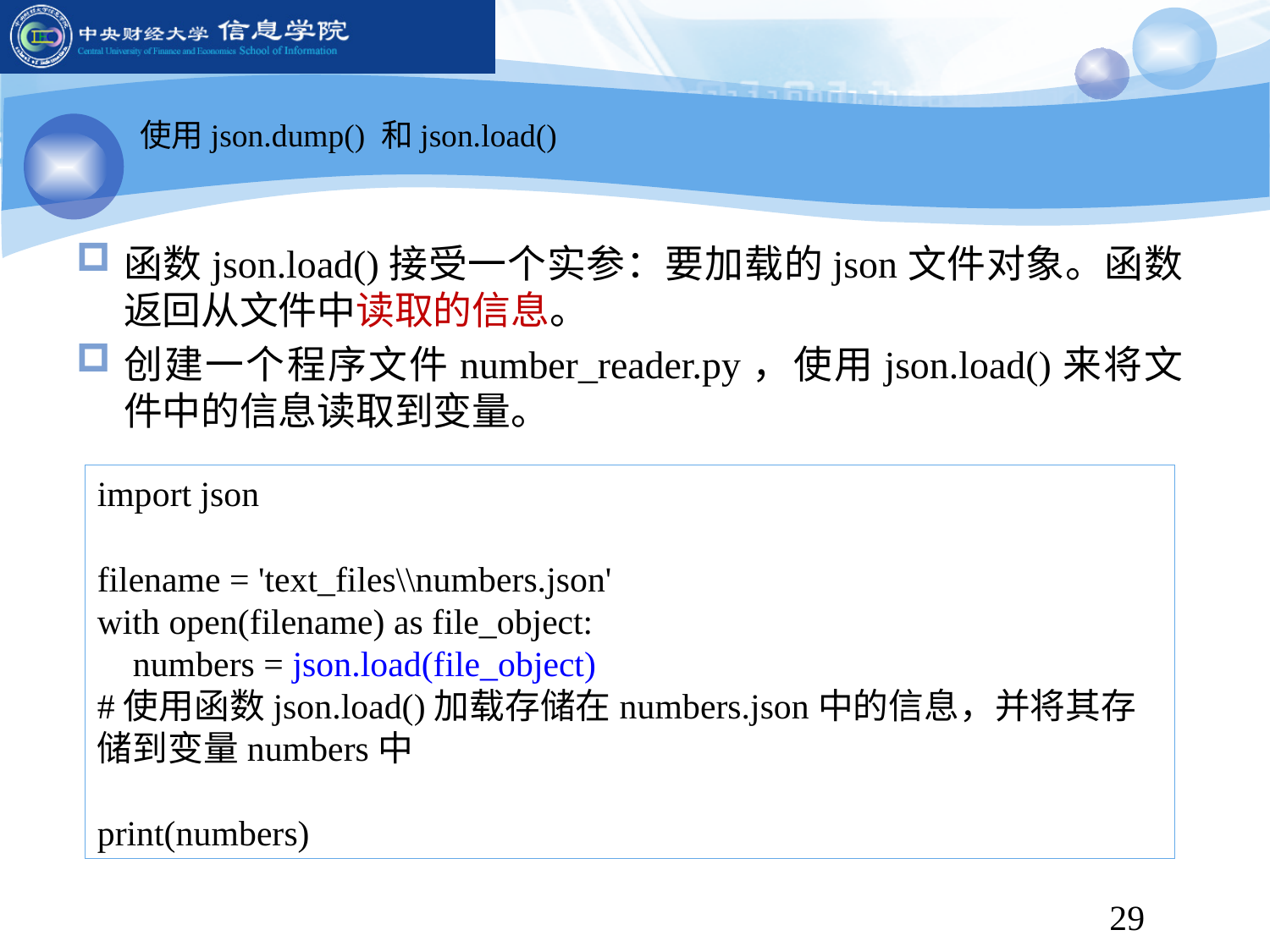

使用json.dump() 和json.load()
函数json.load()接受一个实参：要加载的json文件对象。函数返回从文件中读取的信息。
创建一个程序文件number_reader.py，使用json.load()来将文件中的信息读取到变量。
import json

filename = 'text_files\\numbers.json'
with open(filename) as file_object:
    numbers = json.load(file_object)
#使用函数json.load()加载存储在numbers.json中的信息，并将其存储到变量numbers中

print(numbers)